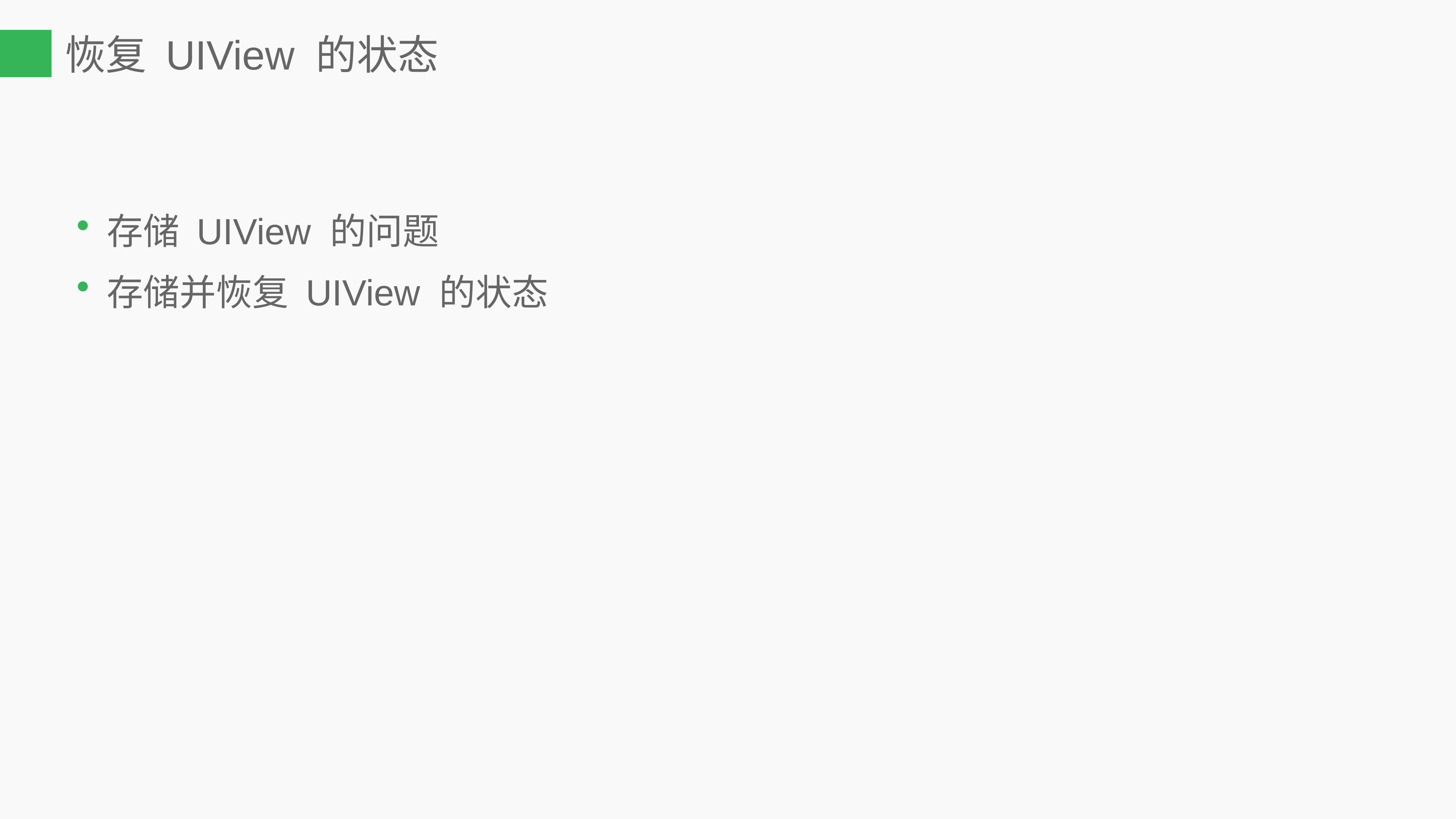

恢复 UIView 的状态

存储 UIView 的问题
存储并恢复 UIView 的状态